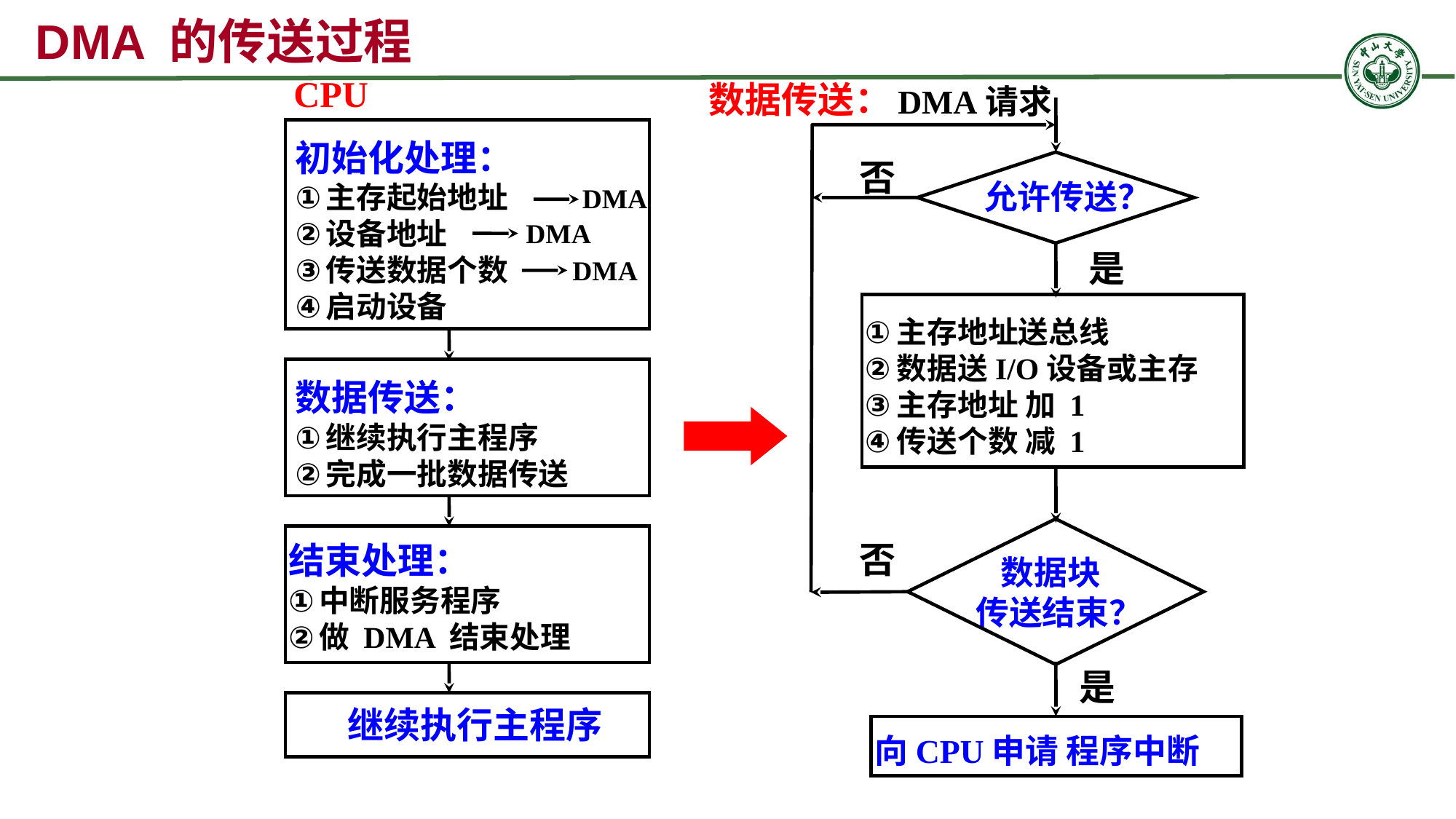

DMA 的传送过程
CPU
数据传送：
DMA请求

否

允许传送？

是

主存地址送总线
数据送I/O设备或主存
主存地址 加 1
传送个数 减 1

   数据块
传送结束？
否

是

向CPU申请 程序中断

初始化处理：
主存起始地址
设备地址
传送数据个数
启动设备
DMA

DMA

DMA

数据传送：
继续执行主程序
完成一批数据传送

结束处理：
中断服务程序
做 DMA 结束处理

继续执行主程序